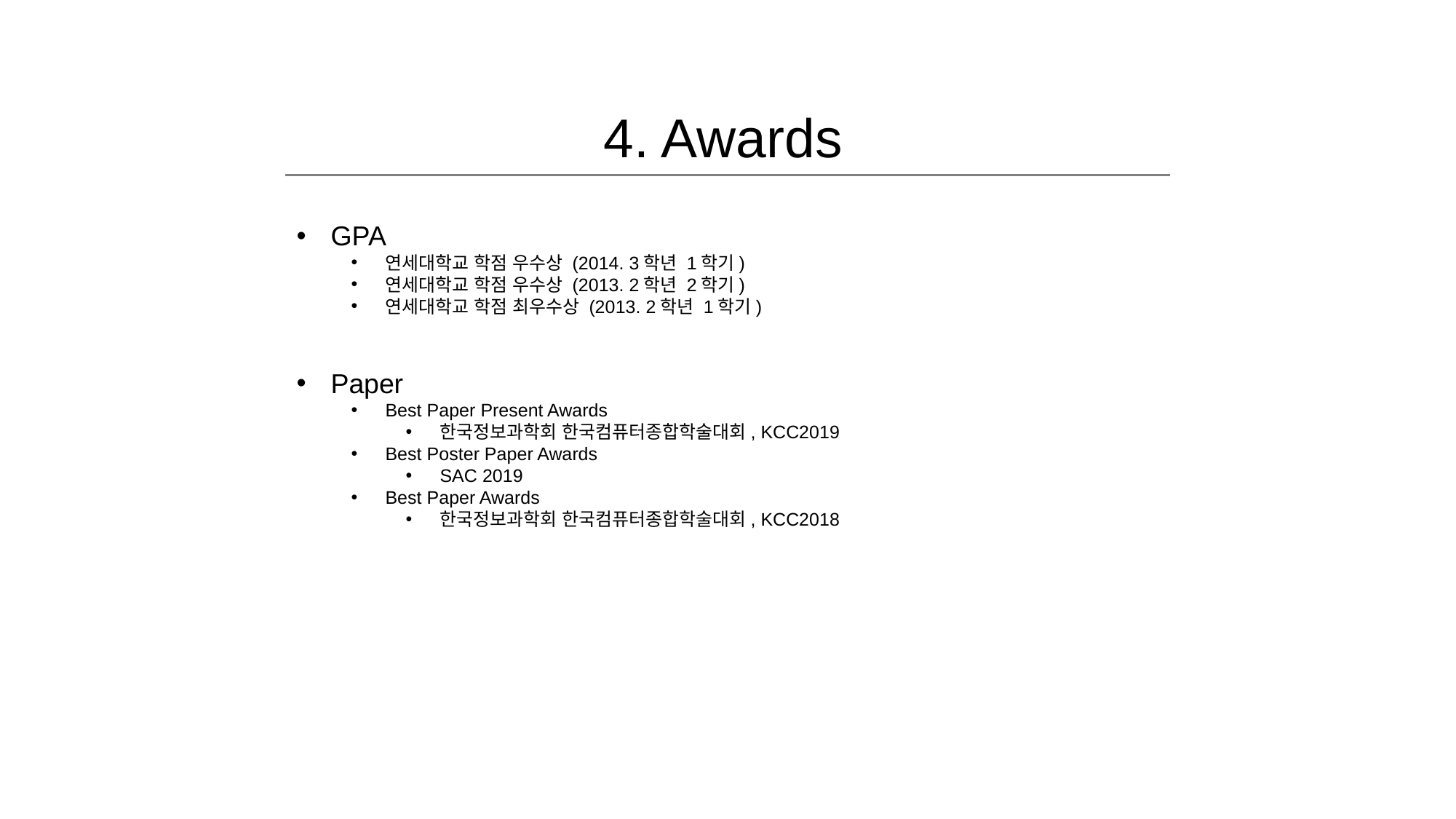

4. Awards
GPA
연세대학교 학점 우수상 (2014. 3학년 1학기)
연세대학교 학점 우수상 (2013. 2학년 2학기)
연세대학교 학점 최우수상 (2013. 2학년 1학기)

Paper
Best Paper Present Awards
한국정보과학회 한국컴퓨터종합학술대회, KCC2019
Best Poster Paper Awards
SAC 2019
Best Paper Awards
한국정보과학회 한국컴퓨터종합학술대회, KCC2018